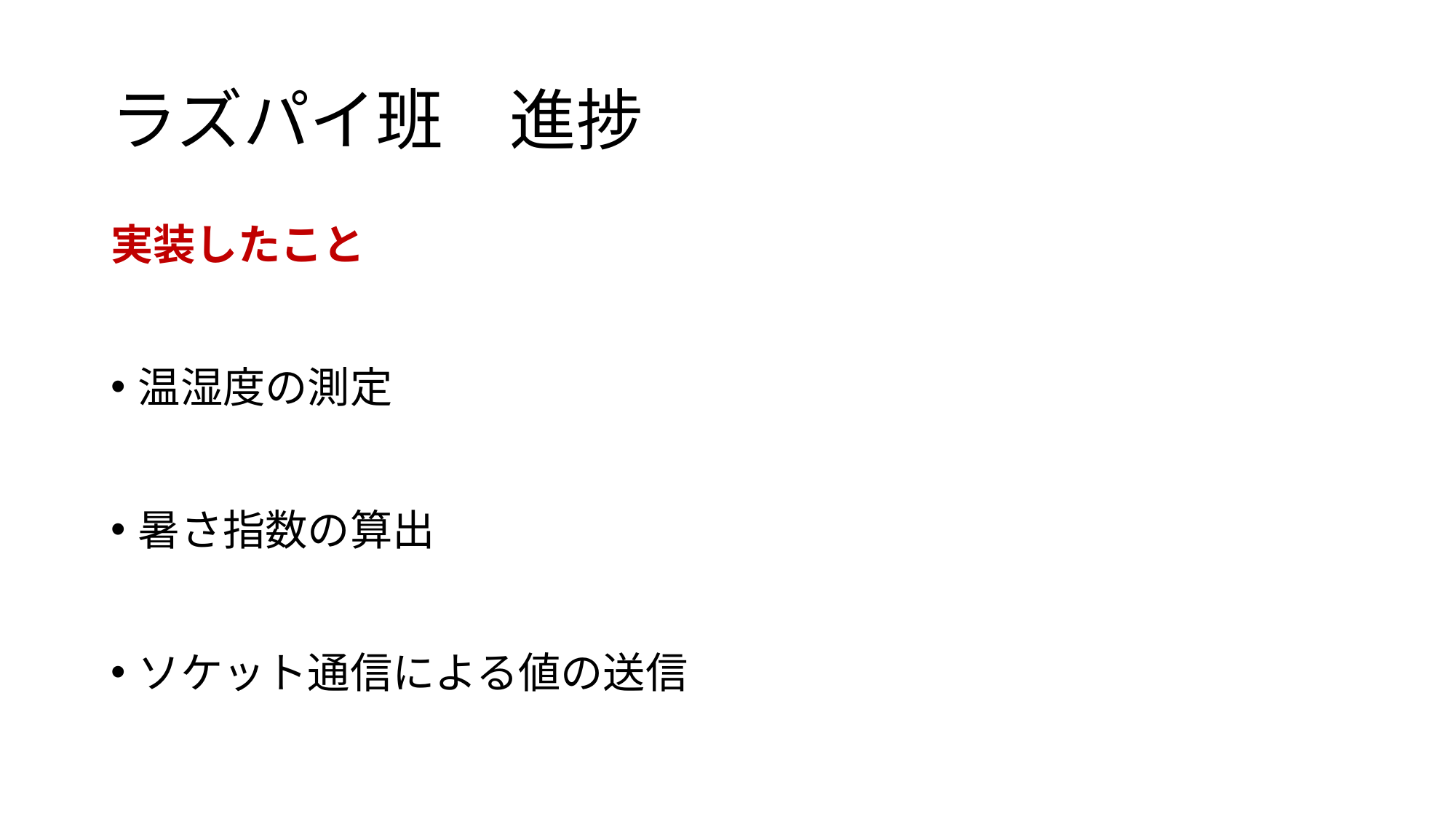

# ラズパイ班　進捗
実装したこと
温湿度の測定
暑さ指数の算出
ソケット通信による値の送信